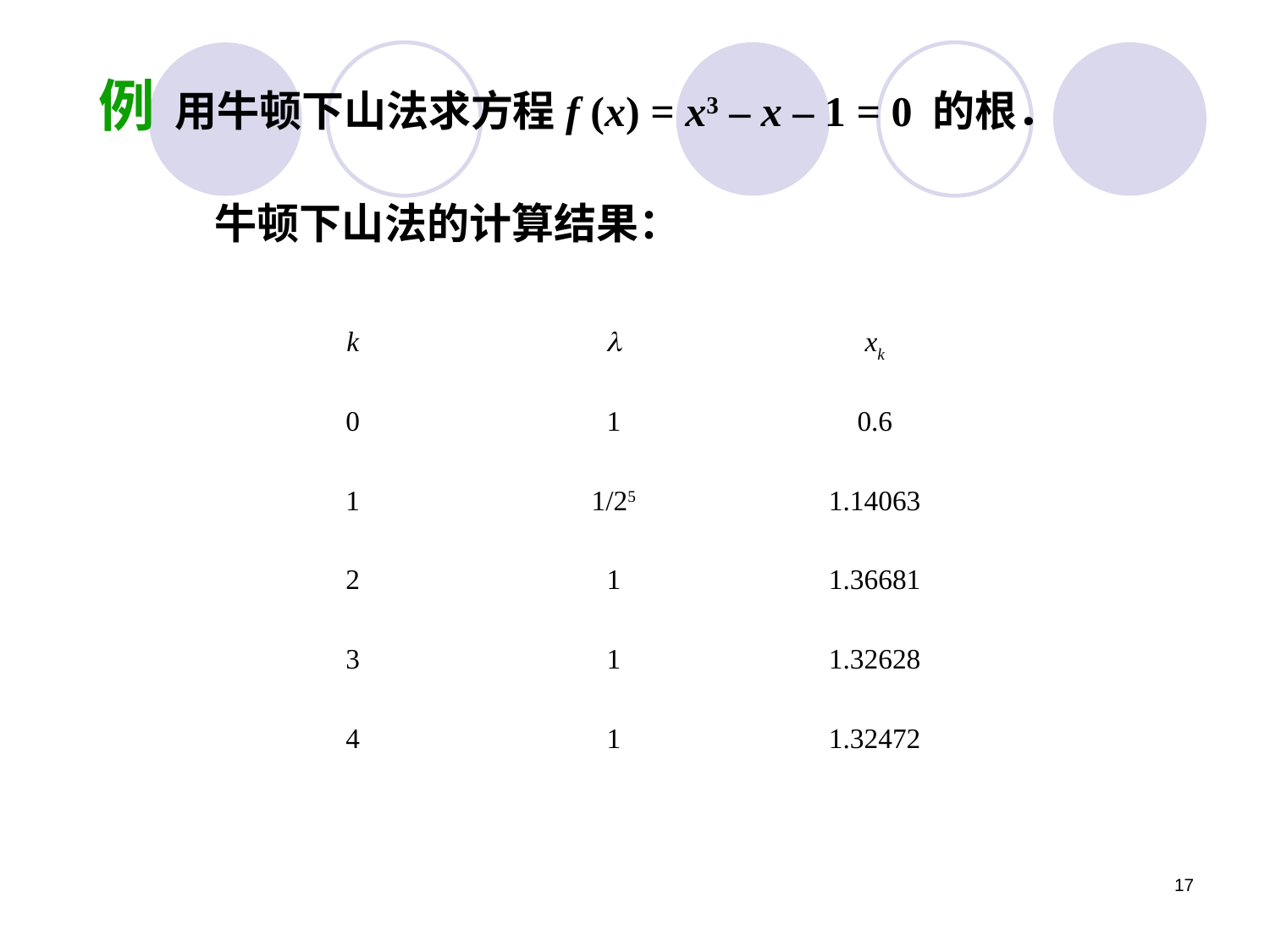

例  用牛顿下山法求方程f (x) = x3 – x – 1 = 0 的根．
牛顿下山法的计算结果：
k

λ

xk

0

1

0.6

1

1/25

1.14063

2

1

1.36681

3

1

1.32628

4

1

1.32472

17